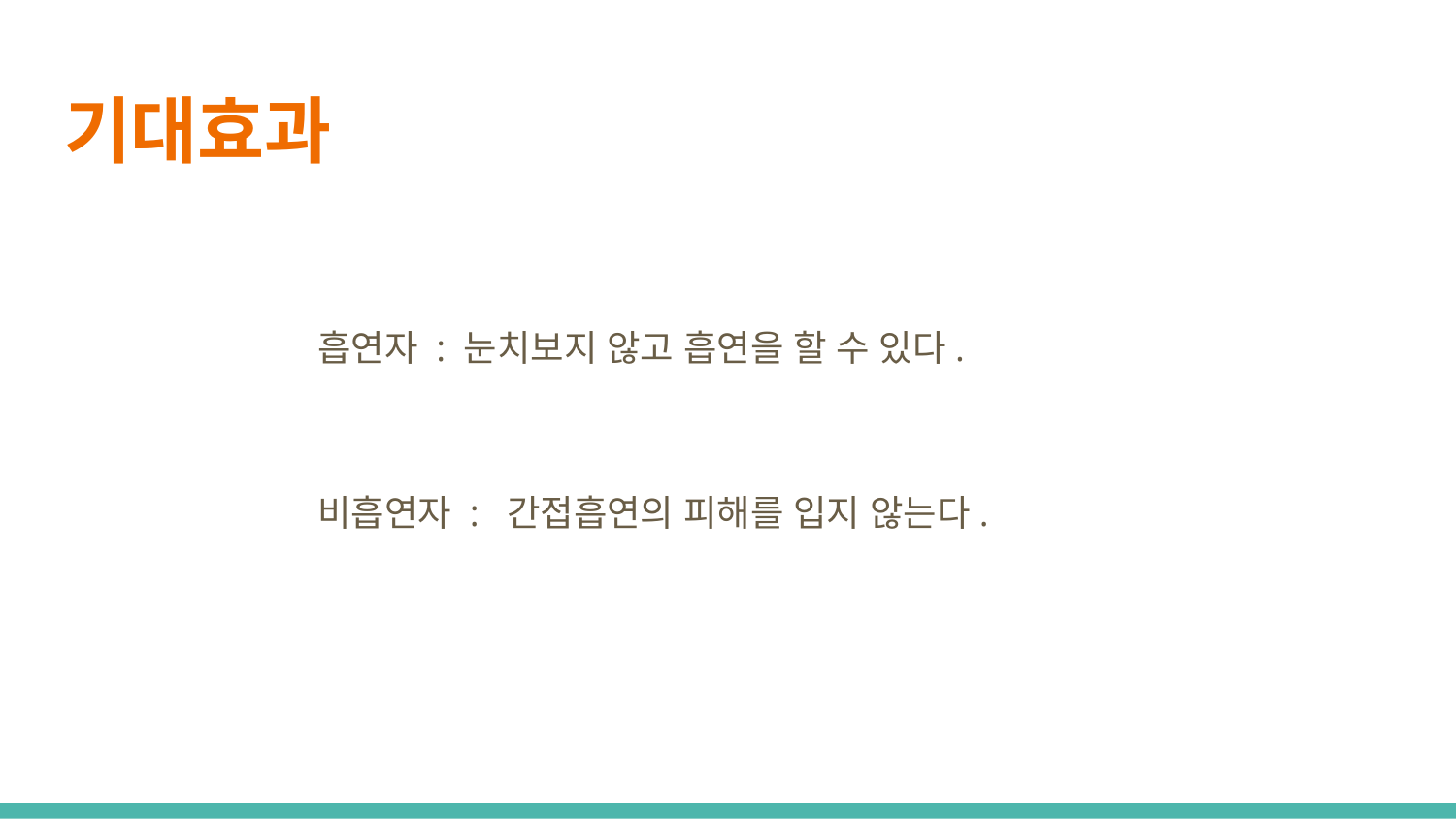

# 기대효과

흡연자 : 눈치보지 않고 흡연을 할 수 있다.

비흡연자 :  간접흡연의 피해를 입지 않는다.